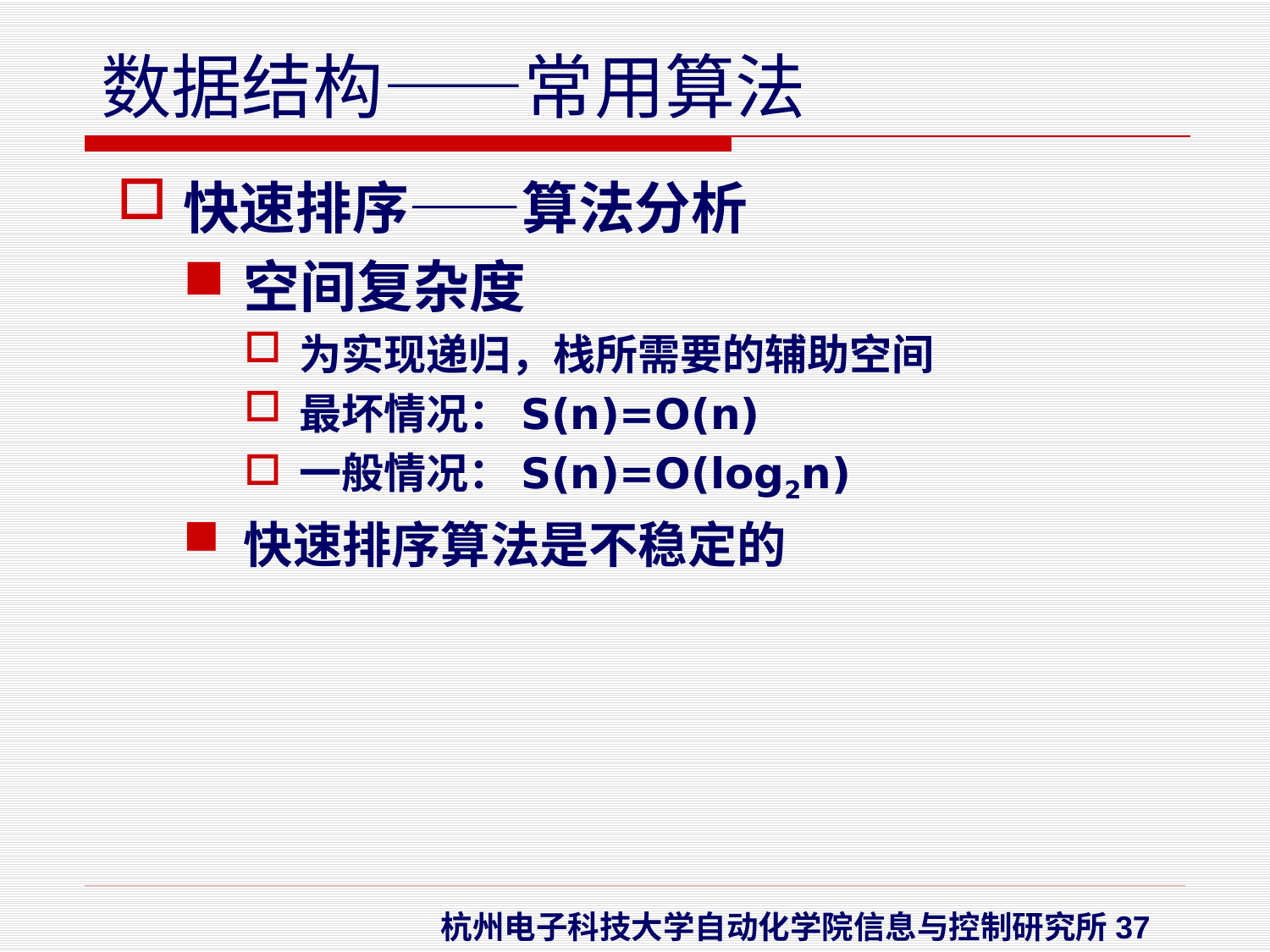

快速排序——算法分析
空间复杂度
为实现递归，栈所需要的辅助空间
最坏情况：S(n)=O(n)
一般情况：S(n)=O(log2n)
快速排序算法是不稳定的